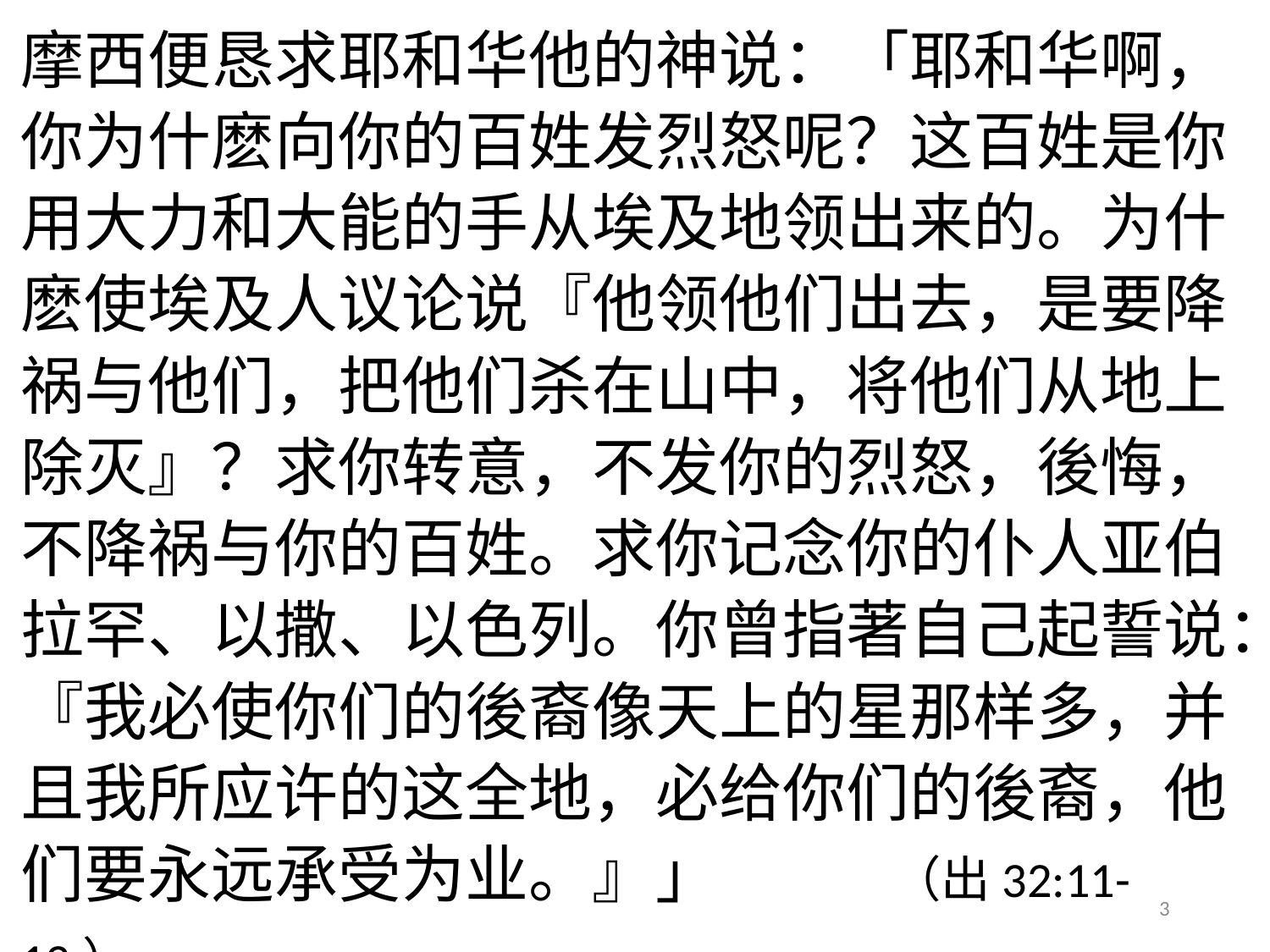

摩西便恳求耶和华他的神说：「耶和华啊，你为什麽向你的百姓发烈怒呢？这百姓是你用大力和大能的手从埃及地领出来的。为什麽使埃及人议论说『他领他们出去，是要降祸与他们，把他们杀在山中，将他们从地上除灭』？求你转意，不发你的烈怒，後悔，不降祸与你的百姓。求你记念你的仆人亚伯拉罕、以撒、以色列。你曾指著自己起誓说：『我必使你们的後裔像天上的星那样多，并且我所应许的这全地，必给你们的後裔，他们要永远承受为业。』」            （出32:11-13）
3